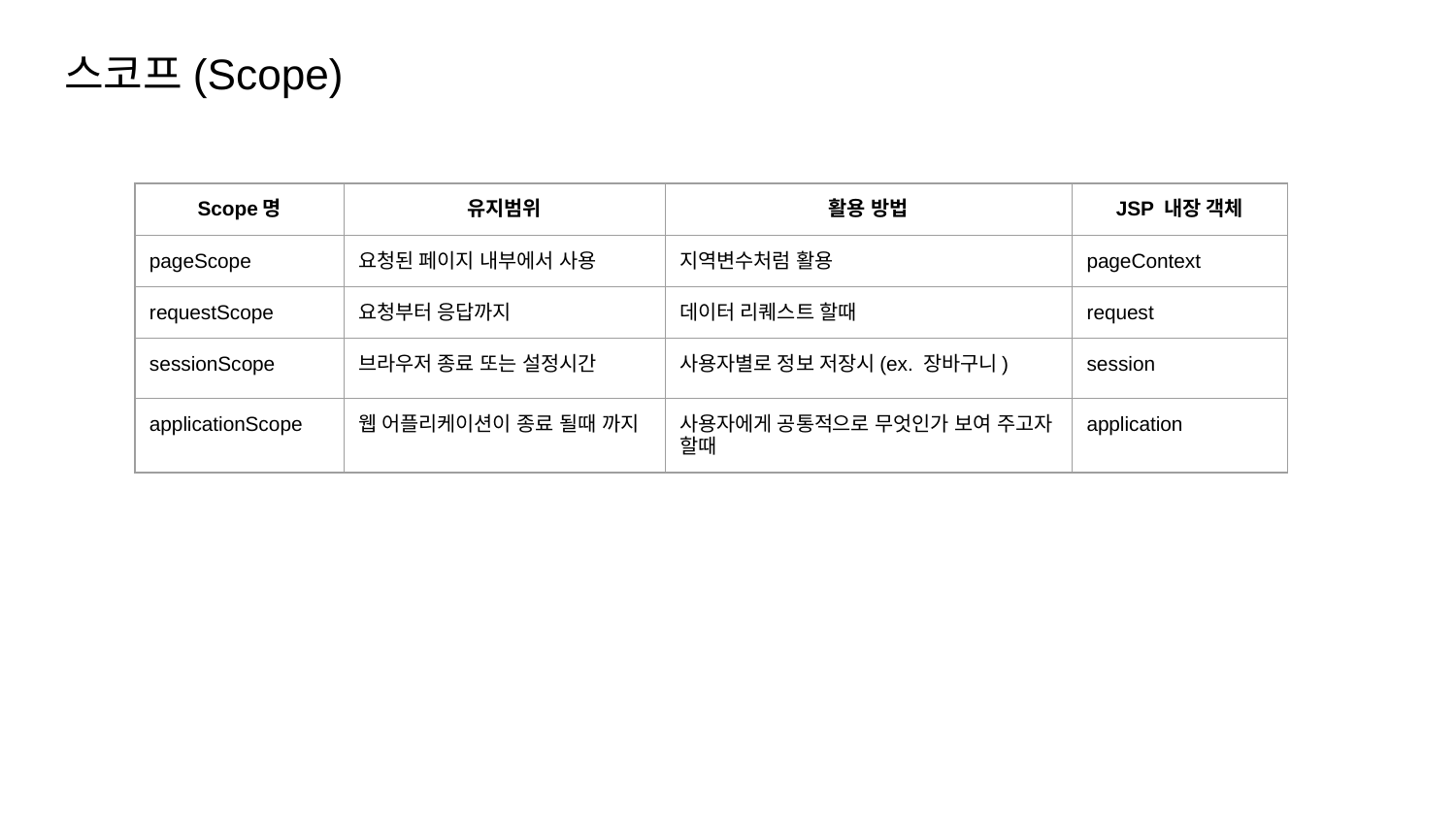

스코프(Scope)
| Scope명 | 유지범위 | 활용 방법 | JSP 내장 객체 |
| --- | --- | --- | --- |
| pageScope | 요청된 페이지 내부에서 사용 | 지역변수처럼 활용 | pageContext |
| requestScope | 요청부터 응답까지 | 데이터 리퀘스트 할때 | request |
| sessionScope | 브라우저 종료 또는 설정시간 | 사용자별로 정보 저장시(ex. 장바구니) | session |
| applicationScope | 웹 어플리케이션이 종료 될때 까지 | 사용자에게 공통적으로 무엇인가 보여 주고자 할때 | application |